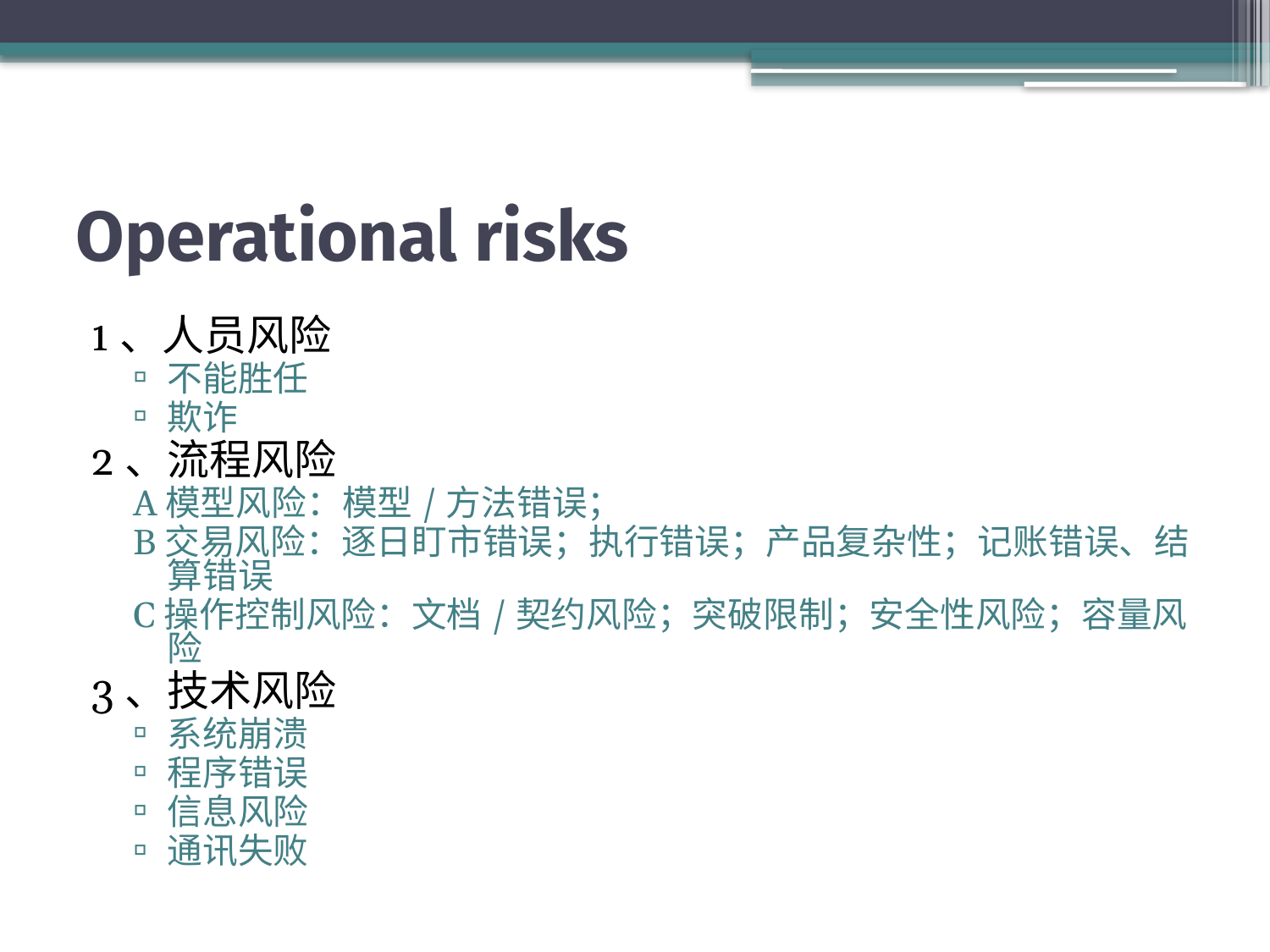

# Operational risks
1、人员风险
不能胜任
欺诈
2、流程风险
A模型风险：模型/方法错误；
B交易风险：逐日盯市错误；执行错误；产品复杂性；记账错误、结算错误
C操作控制风险：文档/契约风险；突破限制；安全性风险；容量风险
3、技术风险
系统崩溃
程序错误
信息风险
通讯失败